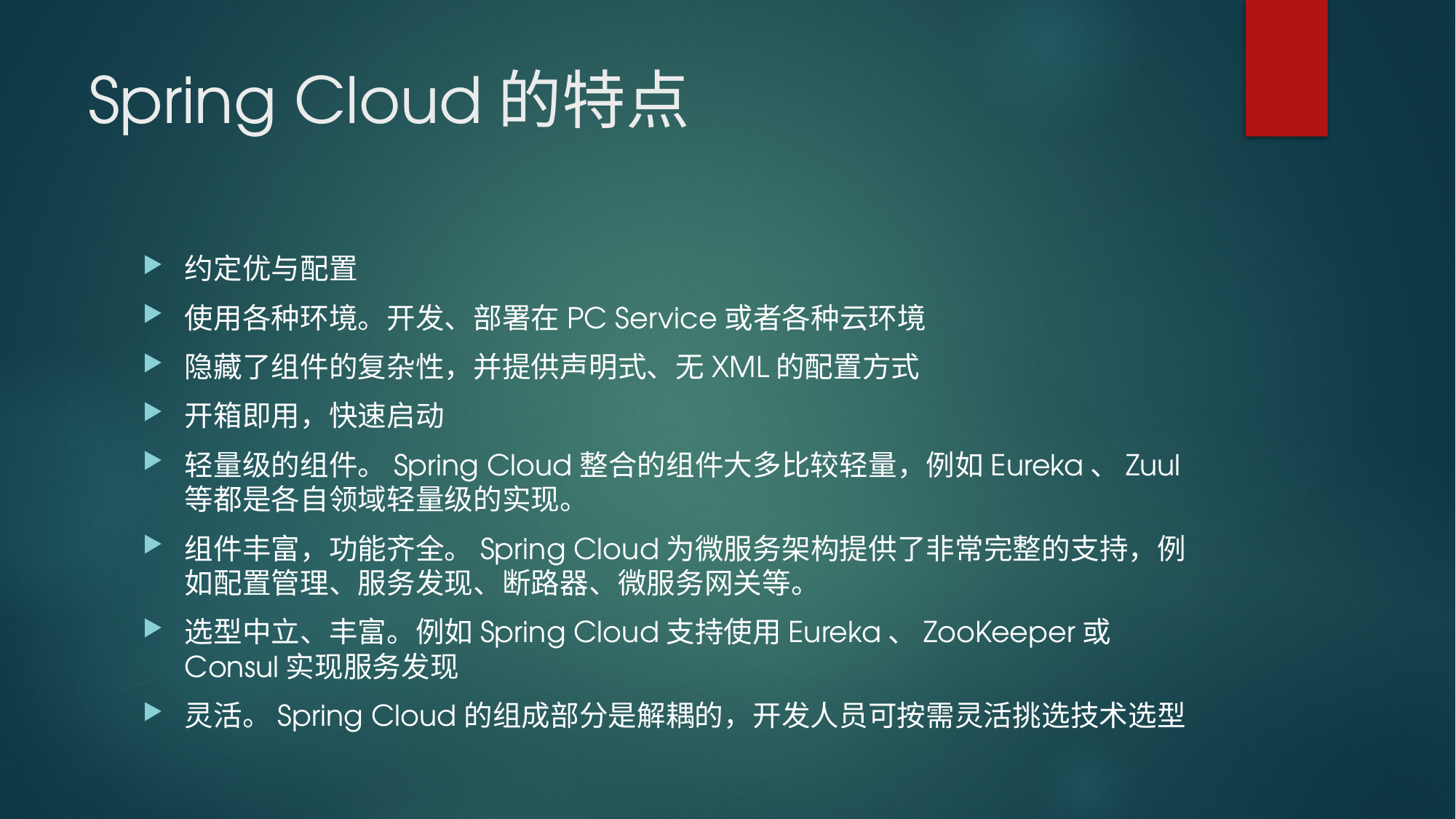

# Spring Cloud的特点
约定优与配置
使用各种环境。开发、部署在PC Service或者各种云环境
隐藏了组件的复杂性，并提供声明式、无XML的配置方式
开箱即用，快速启动
轻量级的组件。Spring Cloud整合的组件大多比较轻量，例如Eureka、Zuul等都是各自领域轻量级的实现。
组件丰富，功能齐全。Spring Cloud为微服务架构提供了非常完整的支持，例如配置管理、服务发现、断路器、微服务网关等。
选型中立、丰富。例如Spring Cloud支持使用Eureka、ZooKeeper或Consul实现服务发现
灵活。Spring Cloud的组成部分是解耦的，开发人员可按需灵活挑选技术选型